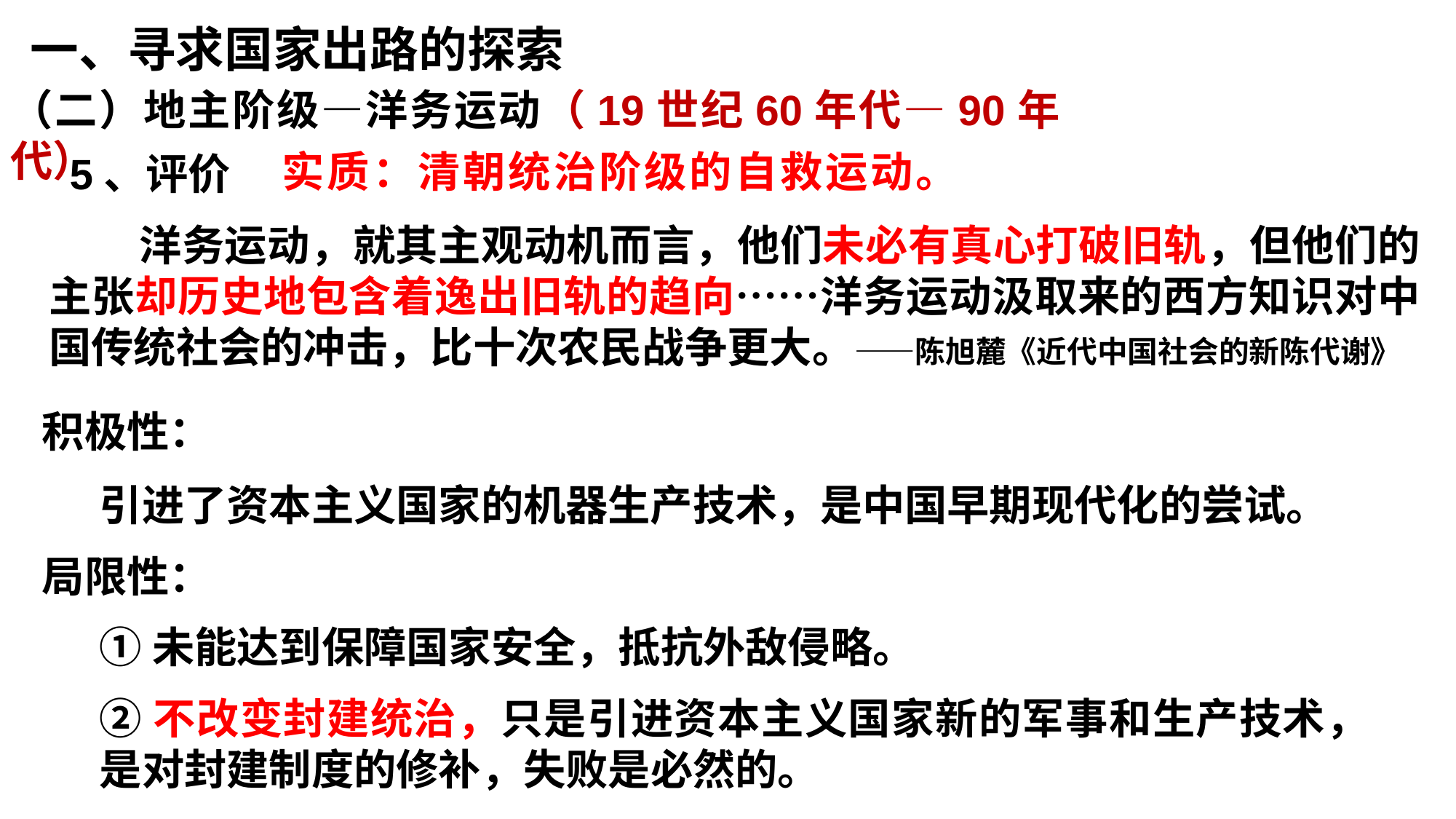

一、寻求国家出路的探索
（二）地主阶级—洋务运动（19世纪60年代—90年代）
实质：清朝统治阶级的自救运动。
5、评价
        洋务运动，就其主观动机而言，他们未必有真心打破旧轨，但他们的主张却历史地包含着逸出旧轨的趋向……洋务运动汲取来的西方知识对中国传统社会的冲击，比十次农民战争更大。——陈旭麓《近代中国社会的新陈代谢》
积极性：
引进了资本主义国家的机器生产技术，是中国早期现代化的尝试。
局限性：
①未能达到保障国家安全，抵抗外敌侵略。
②不改变封建统治，只是引进资本主义国家新的军事和生产技术，是对封建制度的修补，失败是必然的。